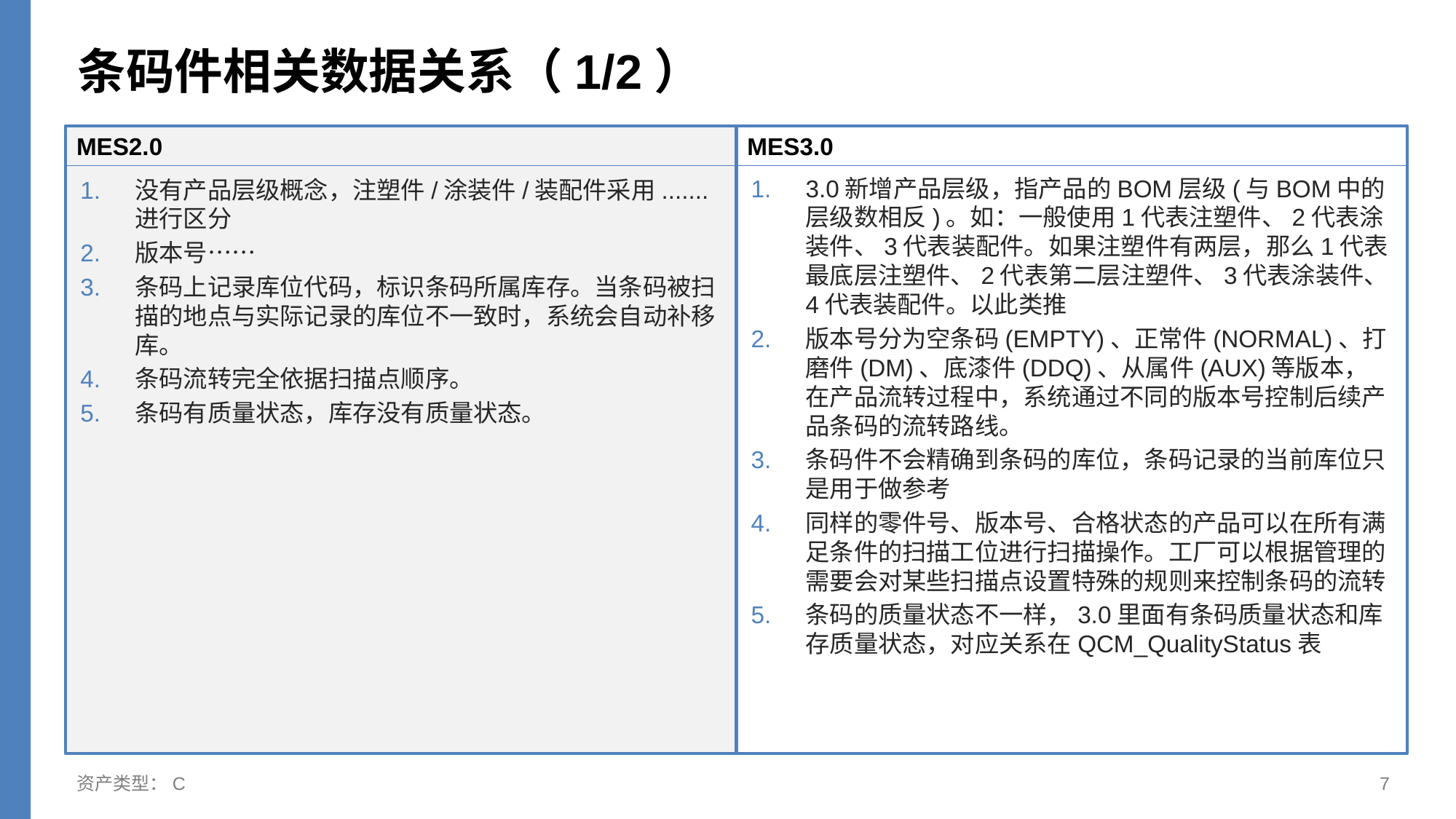

# 条码件相关数据关系（1/2）
3.0新增产品层级，指产品的BOM层级(与BOM中的层级数相反)。如：一般使用1代表注塑件、2代表涂装件、3代表装配件。如果注塑件有两层，那么1代表最底层注塑件、2代表第二层注塑件、3代表涂装件、4代表装配件。以此类推
版本号分为空条码(EMPTY)、正常件(NORMAL)、打磨件(DM)、底漆件(DDQ)、从属件(AUX)等版本，在产品流转过程中，系统通过不同的版本号控制后续产品条码的流转路线。
条码件不会精确到条码的库位，条码记录的当前库位只是用于做参考
同样的零件号、版本号、合格状态的产品可以在所有满足条件的扫描工位进行扫描操作。工厂可以根据管理的需要会对某些扫描点设置特殊的规则来控制条码的流转
条码的质量状态不一样，3.0里面有条码质量状态和库存质量状态，对应关系在QCM_QualityStatus表

没有产品层级概念，注塑件/涂装件/装配件采用.......进行区分
版本号……
条码上记录库位代码，标识条码所属库存。当条码被扫描的地点与实际记录的库位不一致时，系统会自动补移库。
条码流转完全依据扫描点顺序。
条码有质量状态，库存没有质量状态。